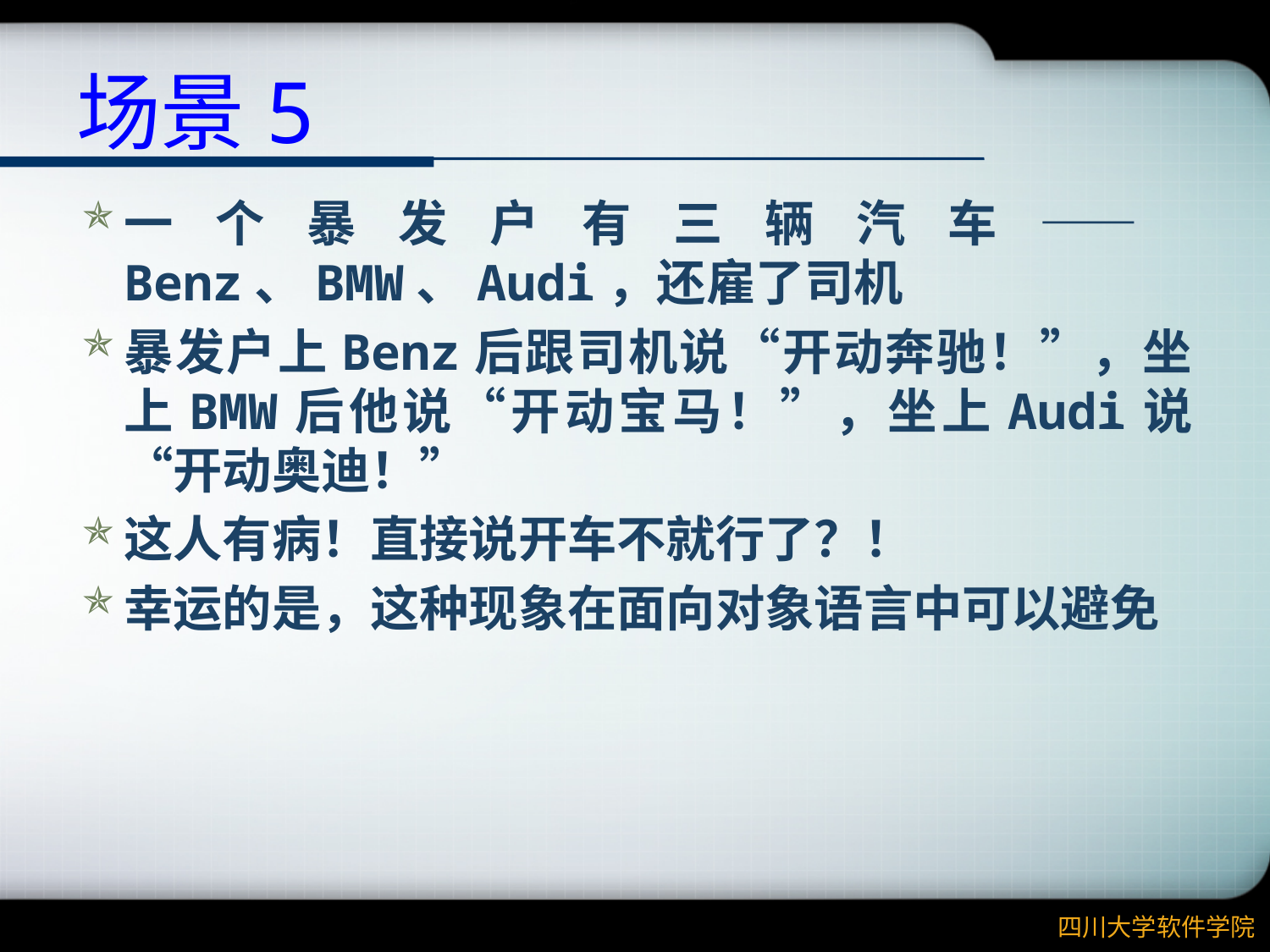

# 场景5
一个暴发户有三辆汽车——Benz、BMW、Audi，还雇了司机
暴发户上Benz后跟司机说“开动奔驰！”，坐上BMW后他说“开动宝马！”，坐上Audi说“开动奥迪！”
这人有病！直接说开车不就行了？！
幸运的是，这种现象在面向对象语言中可以避免